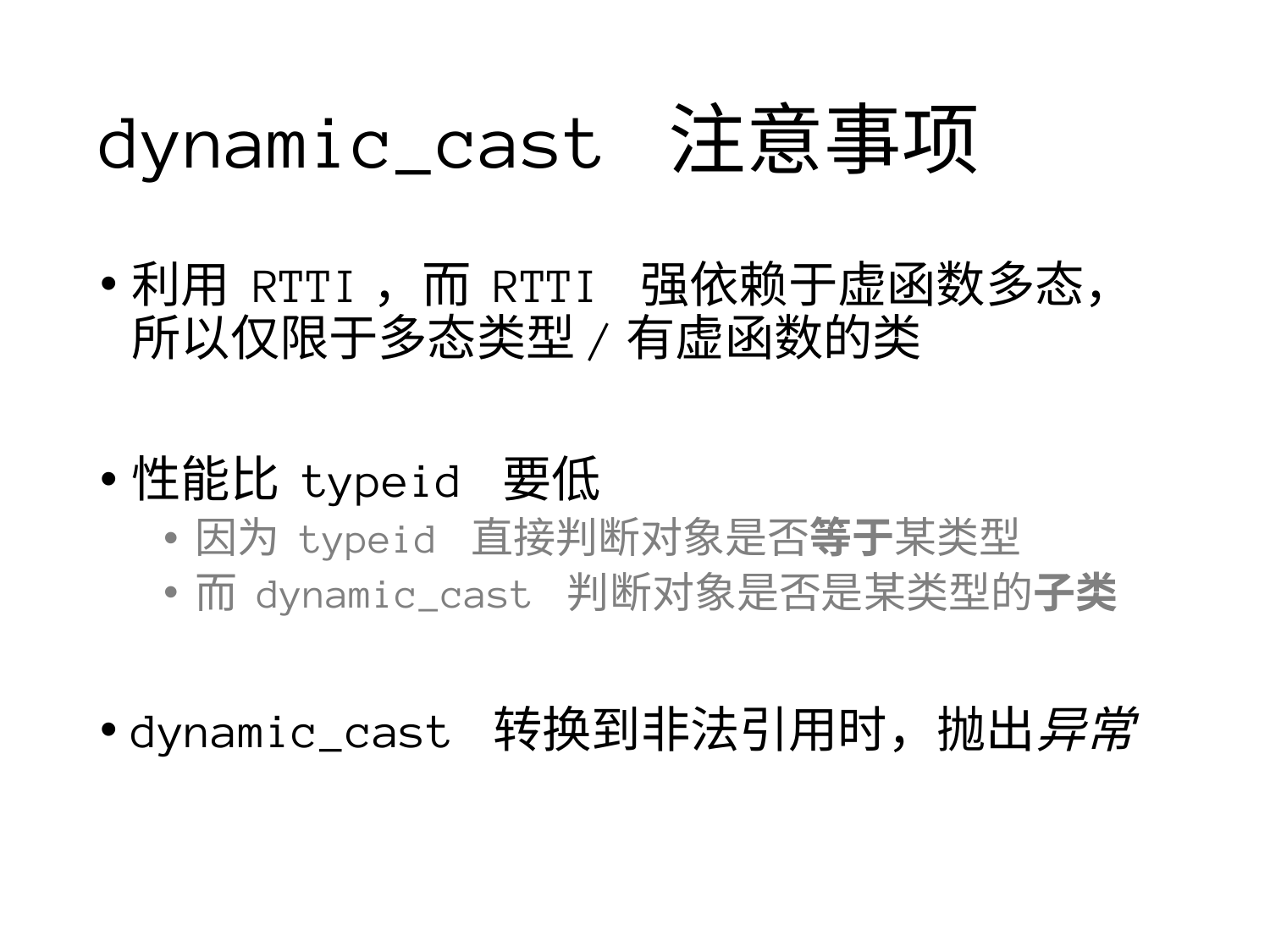

# dynamic_cast 注意事项
利用 RTTI，而 RTTI 强依赖于虚函数多态，所以仅限于多态类型/有虚函数的类

性能比 typeid 要低
因为 typeid 直接判断对象是否等于某类型
而 dynamic_cast 判断对象是否是某类型的子类

dynamic_cast 转换到非法引用时，抛出异常